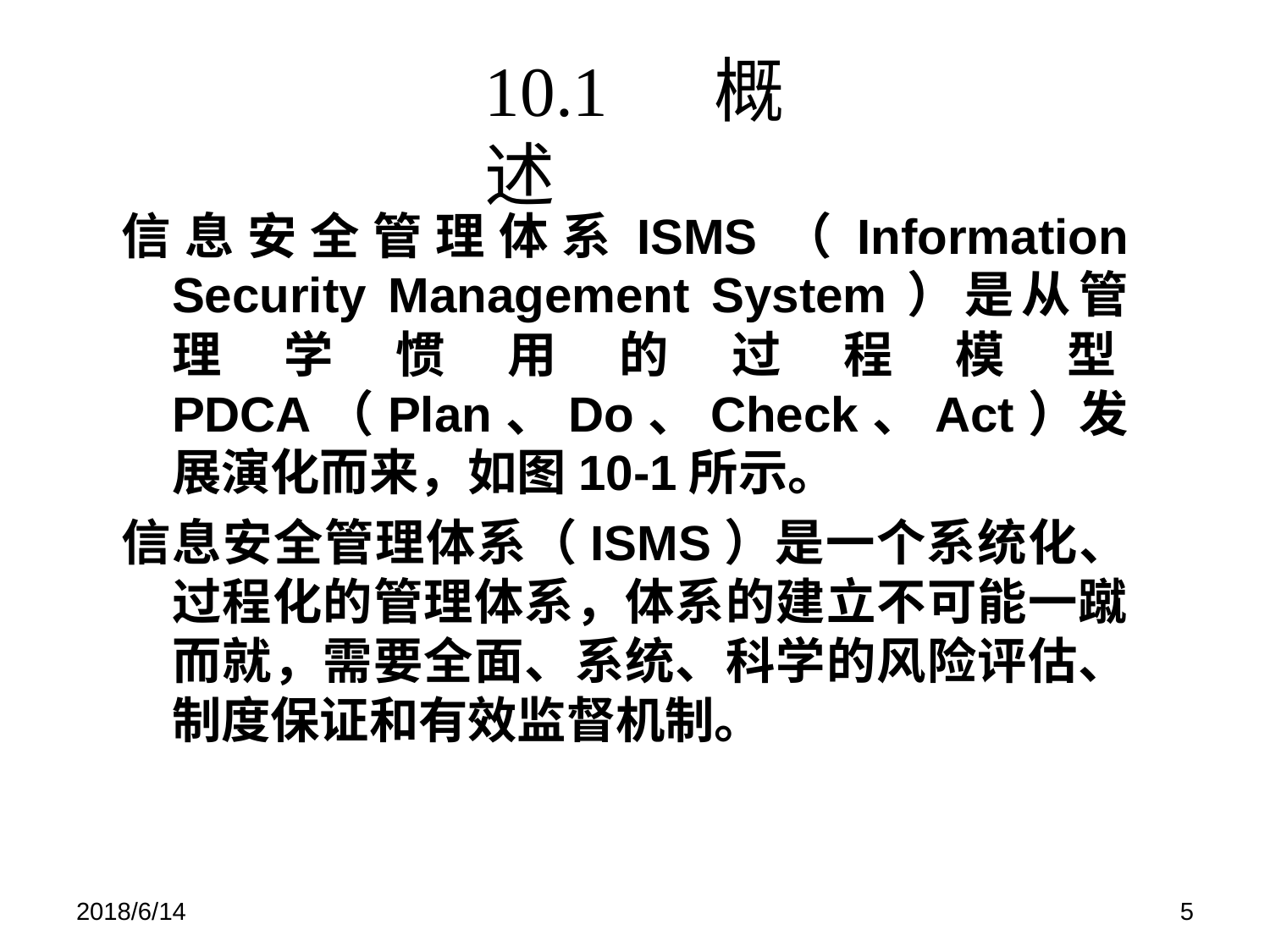

# 10.1  概述
信息安全管理体系ISMS（Information Security Management System）是从管理学惯用的过程模型PDCA（Plan、Do、Check、Act）发展演化而来，如图10-1所示。
信息安全管理体系（ISMS）是一个系统化、过程化的管理体系，体系的建立不可能一蹴而就，需要全面、系统、科学的风险评估、制度保证和有效监督机制。
2018/6/14
5